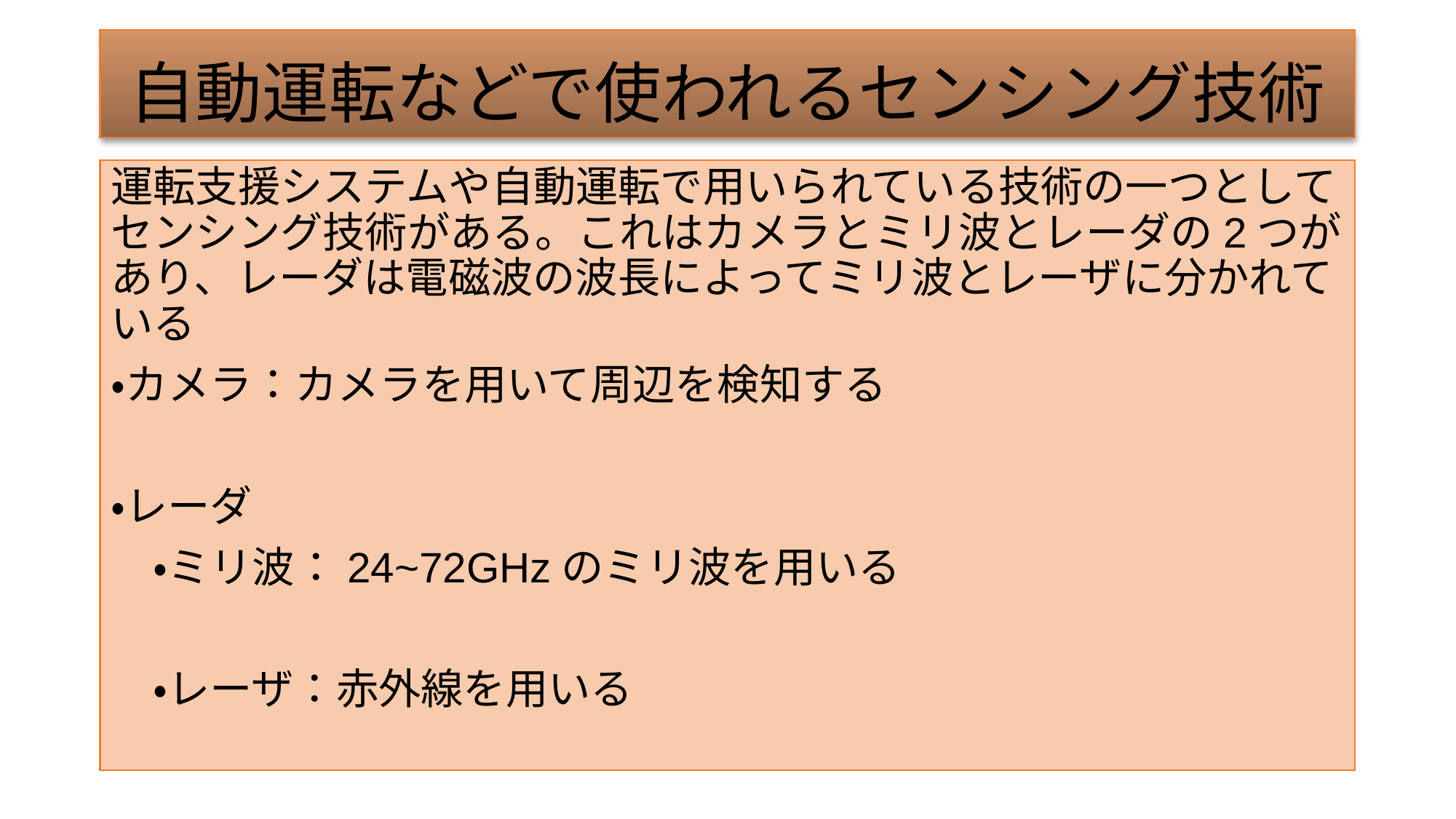

# 自動運転などで使われるセンシング技術
運転支援システムや自動運転で用いられている技術の一つとしてセンシング技術がある。これはカメラとミリ波とレーダの2つがあり、レーダは電磁波の波長によってミリ波とレーザに分かれている
・カメラ：カメラを用いて周辺を検知する

・レーダ
　・ミリ波：24~72GHzのミリ波を用いる

　・レーザ：赤外線を用いる